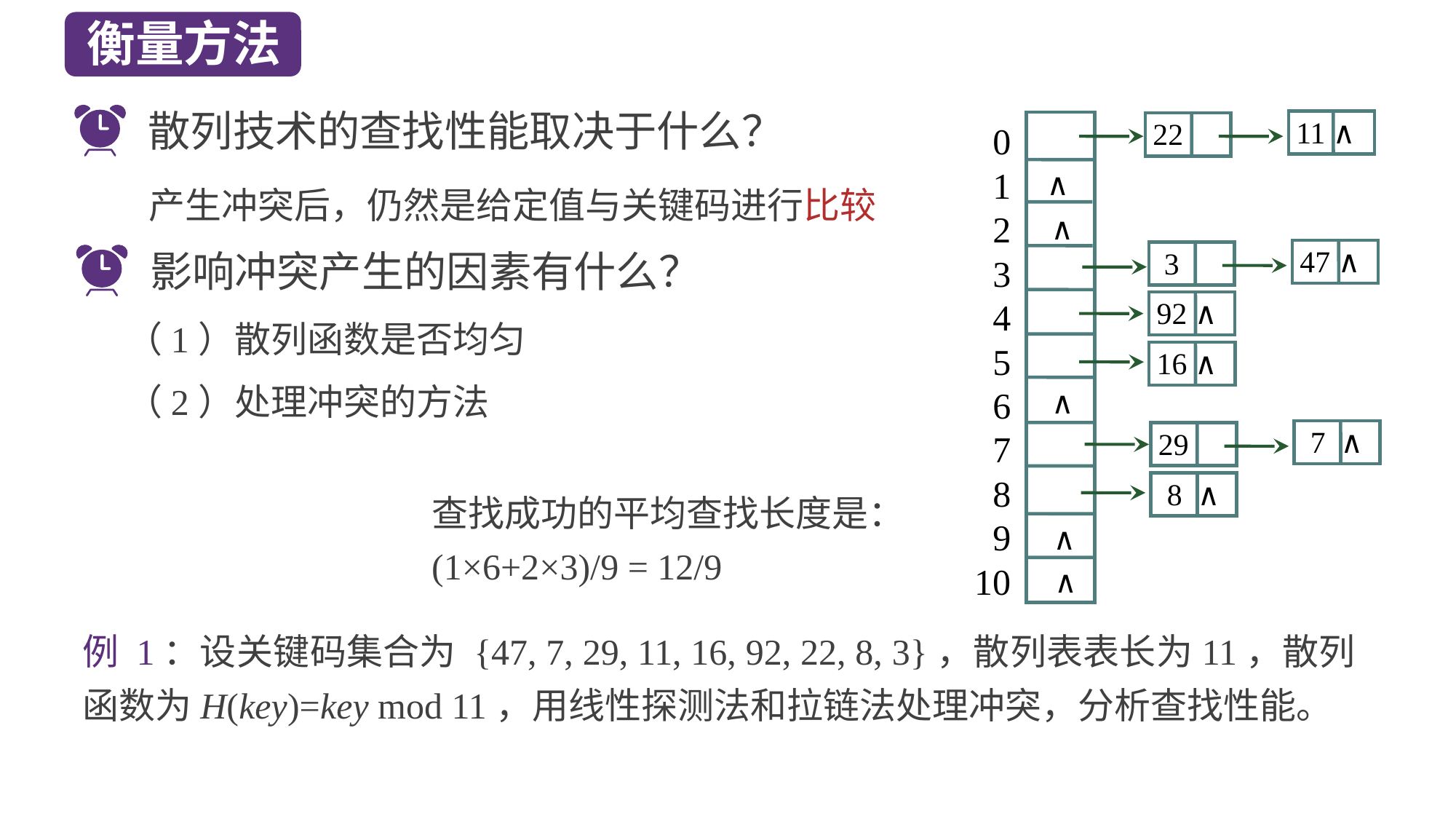

衡量方法

散列技术的查找性能取决于什么？

 11 ∧

 22

 0
 1
 2
 3
 4
 5
 6
 7
 8
 9
10
∧
∧
∧
∧
∧
 47 ∧

  3

 92 ∧

 16 ∧

 7  ∧

 29

 8  ∧

产生冲突后，仍然是给定值与关键码进行比较
影响冲突产生的因素有什么？

（1）散列函数是否均匀
（2）处理冲突的方法
查找成功的平均查找长度是：
(1×6+2×3)/9 = 12/9
例 1：设关键码集合为 {47, 7, 29, 11, 16, 92, 22, 8, 3}，散列表表长为11，散列函数为H(key)=key mod 11，用线性探测法和拉链法处理冲突，分析查找性能。